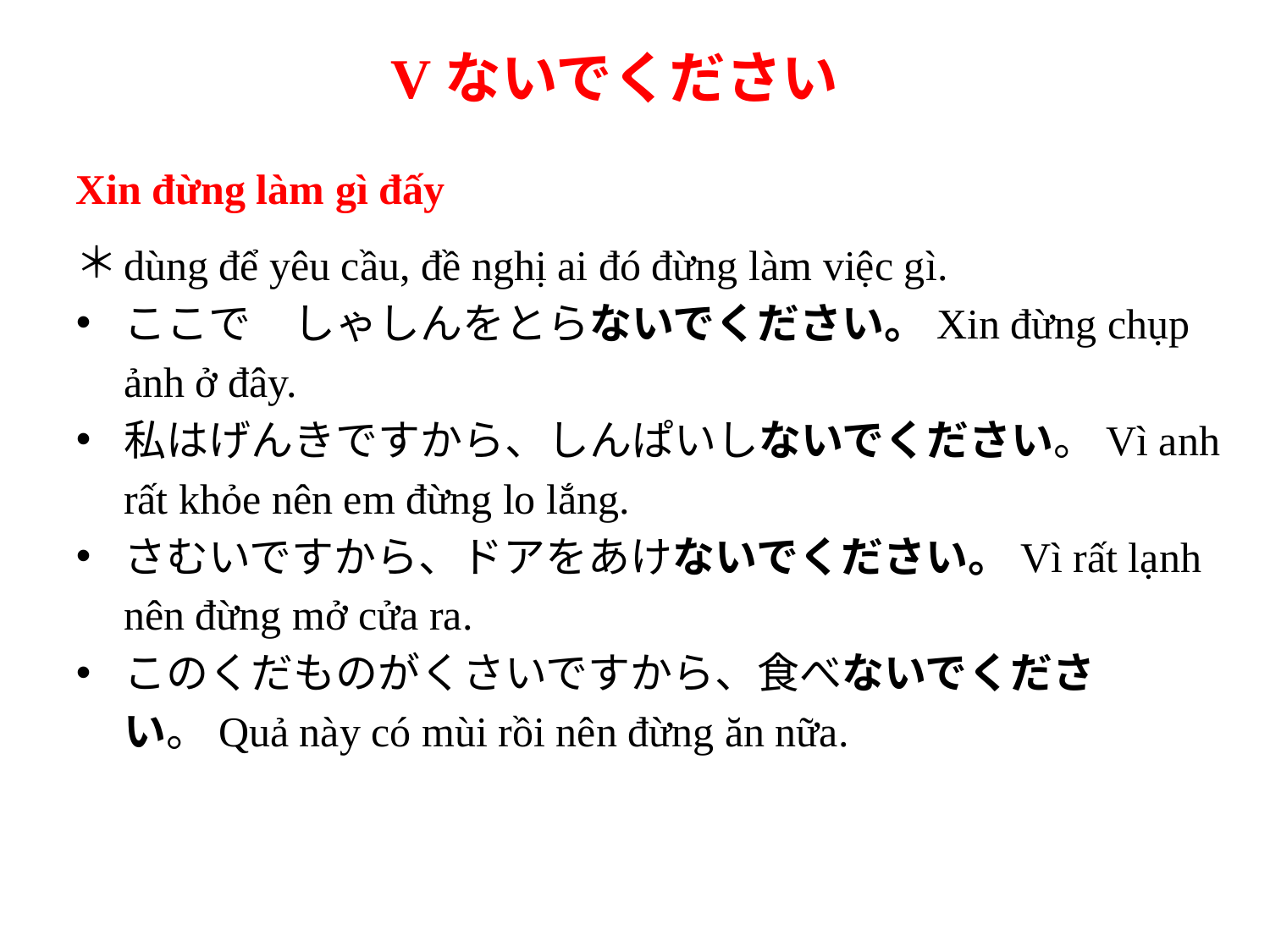

Vないでください
Xin đừng làm gì đấy
dùng để yêu cầu, đề nghị ai đó đừng làm việc gì.
ここで　しゃしんをとらないでください。Xin đừng chụp ảnh ở đây.
私はげんきですから、しんぱいしないでください。Vì anh rất khỏe nên em đừng lo lắng.
さむいですから、ドアをあけないでください。Vì rất lạnh nên đừng mở cửa ra.
このくだものがくさいですから、食べないでください。Quả này có mùi rồi nên đừng ăn nữa.